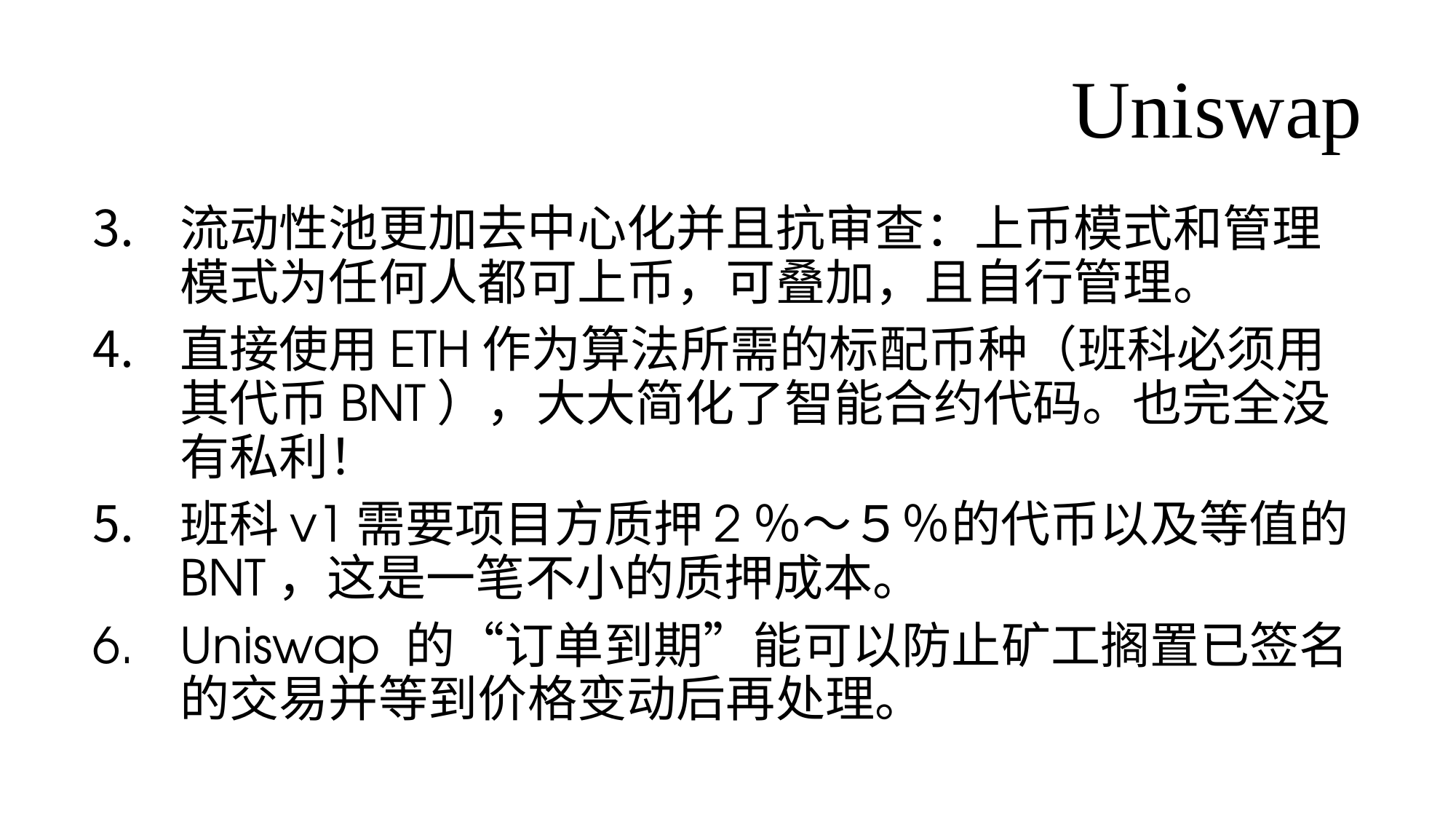

# Uniswap
流动性池更加去中心化并且抗审查：上币模式和管理模式为任何人都可上币，可叠加，且自行管理。
直接使用ETH作为算法所需的标配币种（班科必须用其代币BNT），大大简化了智能合约代码。也完全没有私利！
班科v1需要项目方质押2％～５％的代币以及等值的BNT，这是一笔不小的质押成本。
Uniswap 的“订单到期”能可以防止矿工搁置已签名的交易并等到价格变动后再处理。